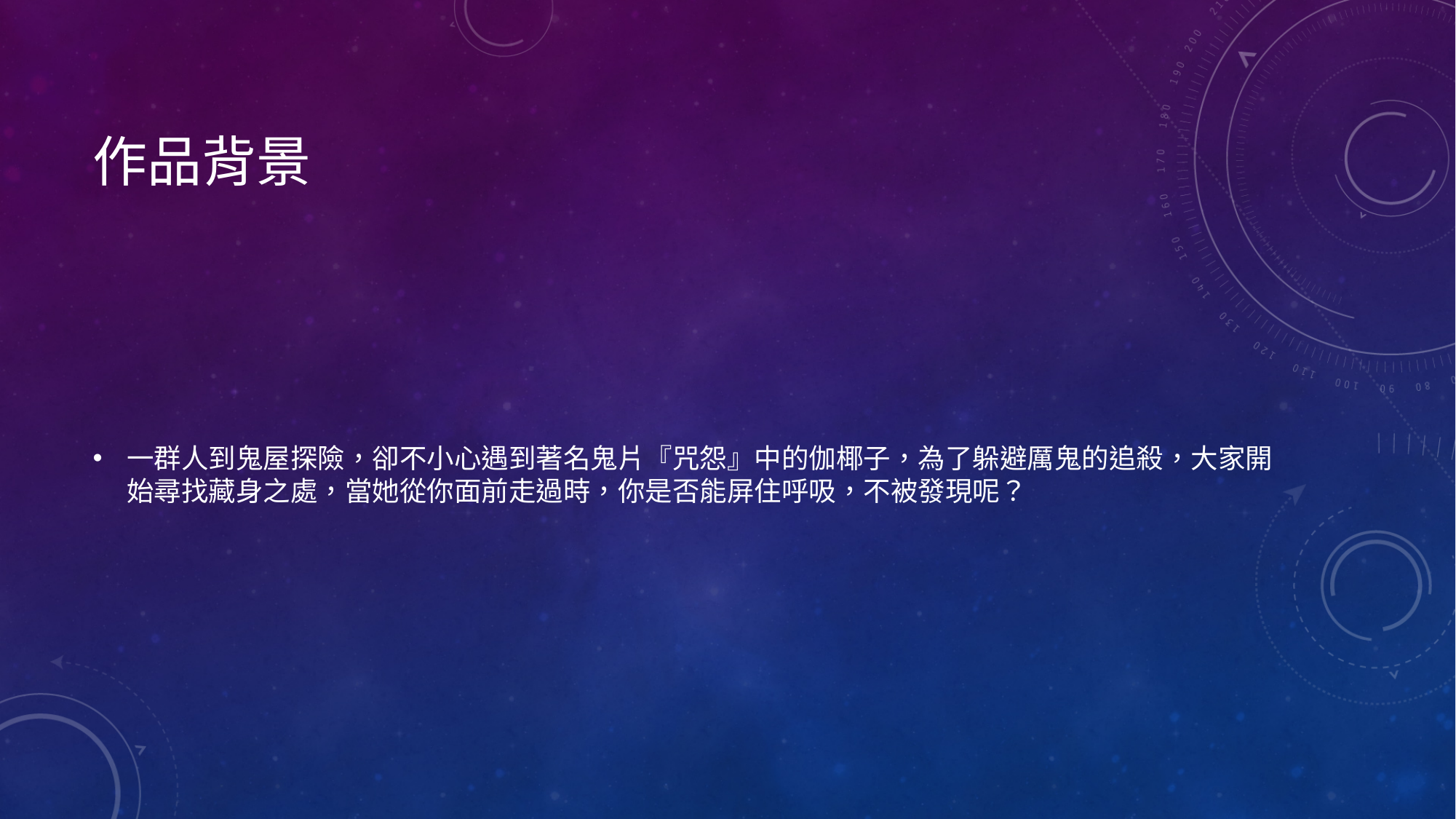

# 作品背景
一群人到鬼屋探險，卻不小心遇到著名鬼片『咒怨』中的伽椰子，為了躲避厲鬼的追殺，大家開始尋找藏身之處，當她從你面前走過時，你是否能屏住呼吸，不被發現呢？